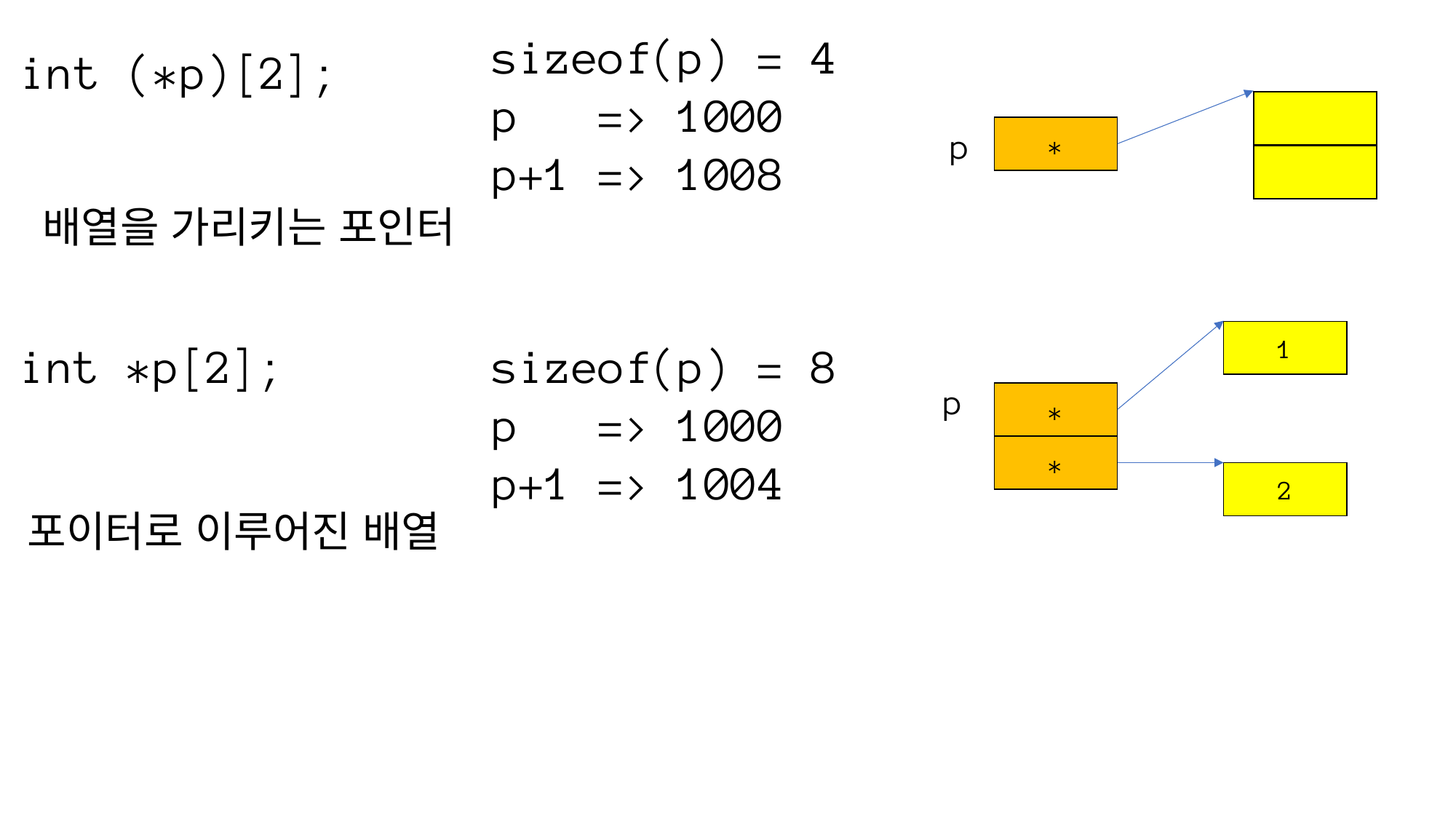

sizeof(p) = 4
p   => 1000
p+1 => 1008
int (*p)[2];

p
*

배열을 가리키는 포인터
1
int *p[2];
sizeof(p) = 8
p   => 1000
p+1 => 1004
p
*
*
2
포이터로 이루어진 배열